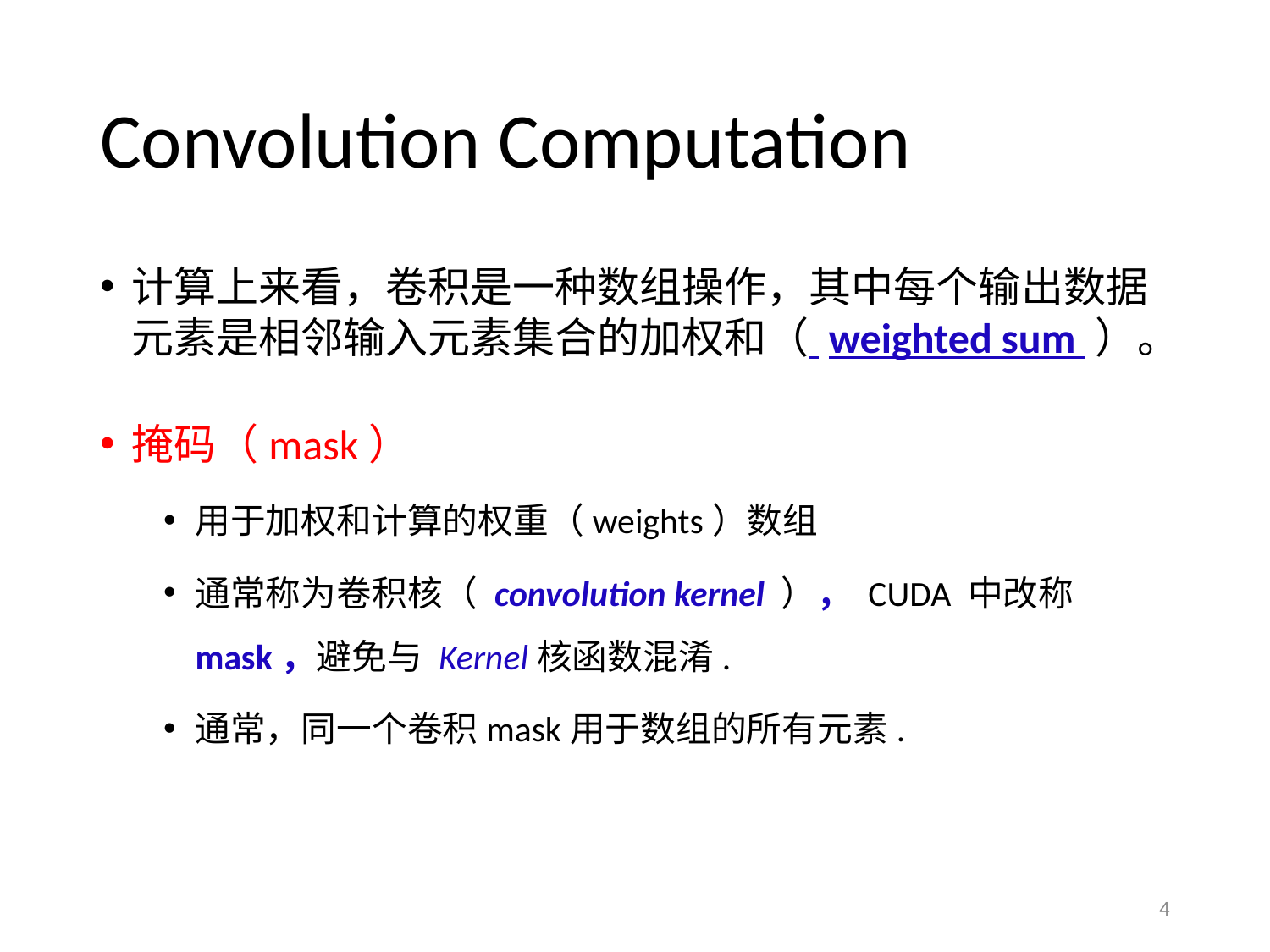

# Convolution Computation
计算上来看，卷积是一种数组操作，其中每个输出数据元素是相邻输入元素集合的加权和（ weighted sum ）。

掩码（mask）
用于加权和计算的权重（weights）数组
通常称为卷积核（ convolution kernel ）， CUDA 中改称mask，避免与 Kernel核函数混淆.
通常，同一个卷积mask用于数组的所有元素.
4